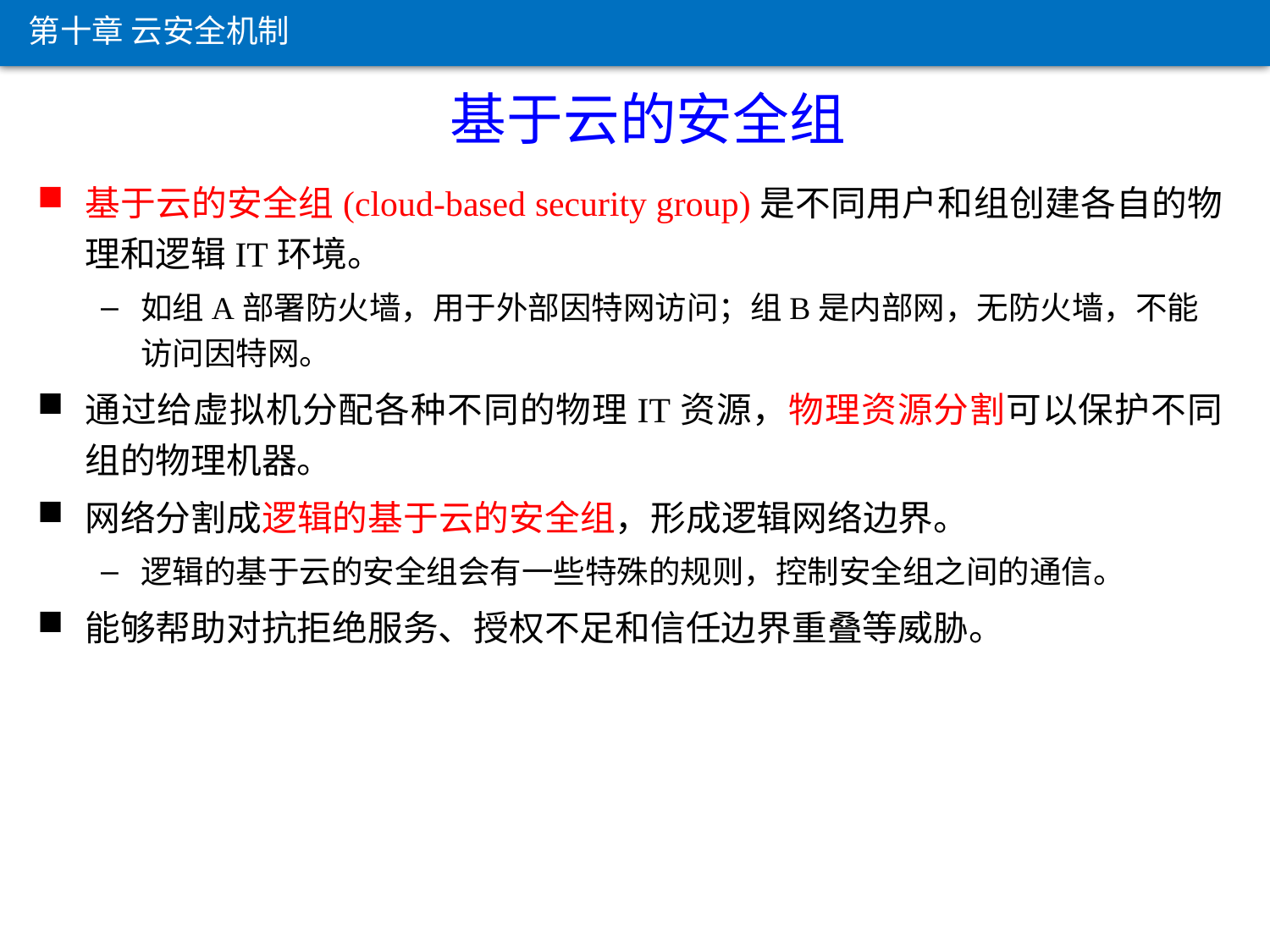

第十章 云安全机制
 基于云的安全组
基于云的安全组(cloud-based security group)是不同用户和组创建各自的物理和逻辑IT环境。
如组A部署防火墙，用于外部因特网访问；组B是内部网，无防火墙，不能访问因特网。
通过给虚拟机分配各种不同的物理IT资源，物理资源分割可以保护不同组的物理机器。
网络分割成逻辑的基于云的安全组，形成逻辑网络边界。
逻辑的基于云的安全组会有一些特殊的规则，控制安全组之间的通信。
能够帮助对抗拒绝服务、授权不足和信任边界重叠等威胁。
55